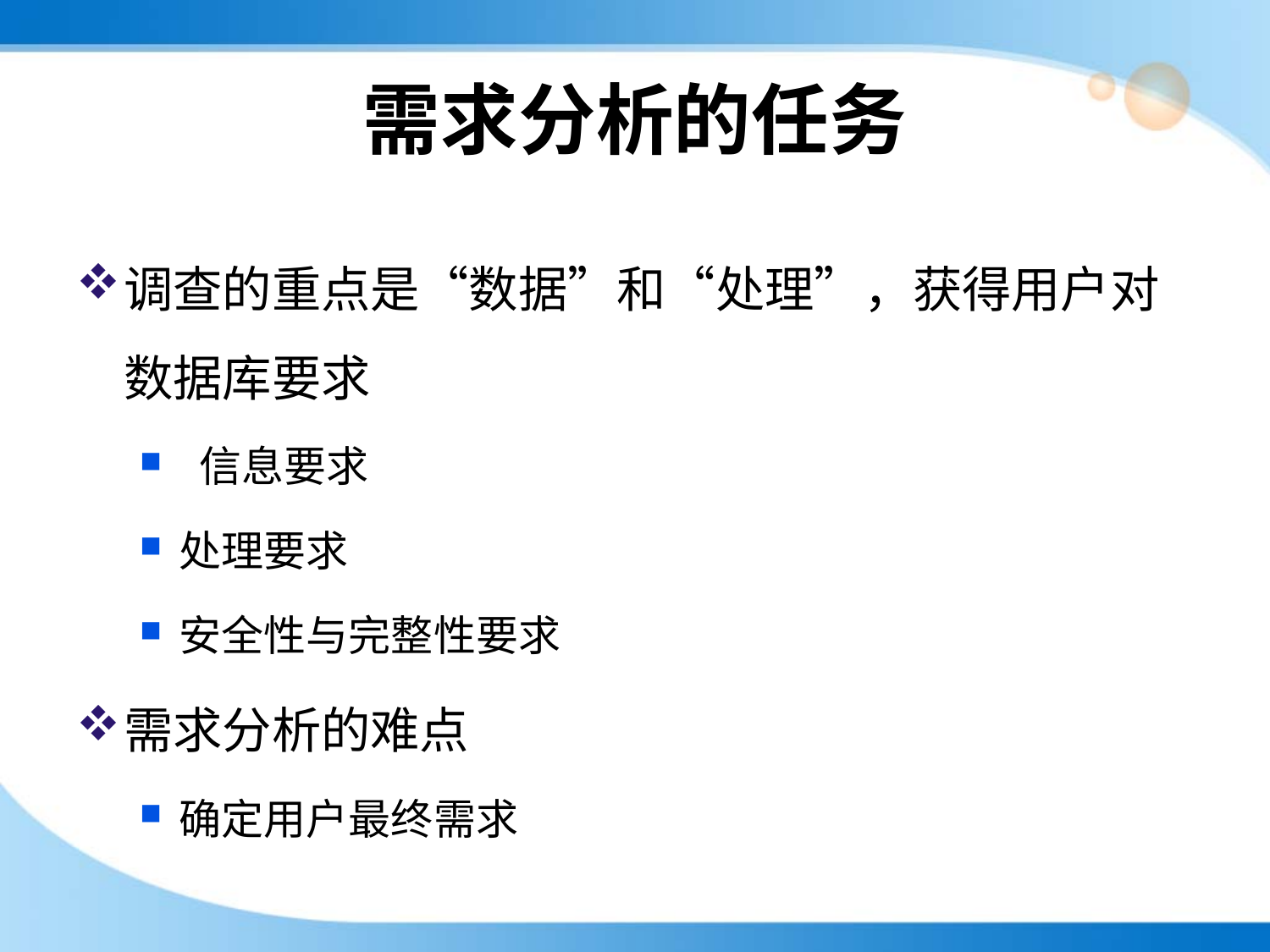

# 需求分析的任务
调查的重点是“数据”和“处理”，获得用户对数据库要求
 信息要求
处理要求
安全性与完整性要求
需求分析的难点
确定用户最终需求